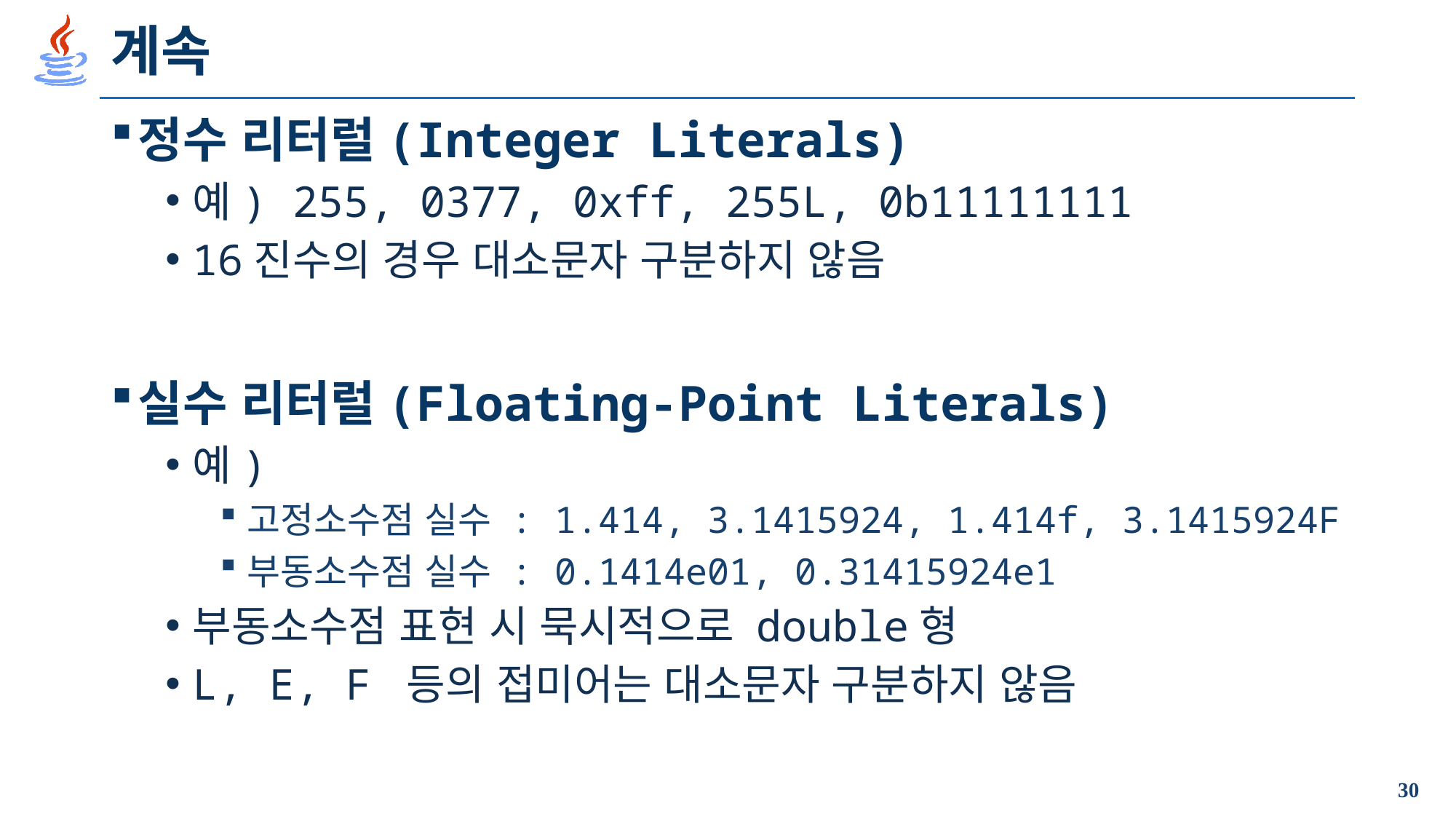

# 계속
정수 리터럴(Integer Literals)
예) 255, 0377, 0xff, 255L, 0b11111111
16진수의 경우 대소문자 구분하지 않음

실수 리터럴(Floating-Point Literals)
예)
고정소수점 실수 : 1.414, 3.1415924, 1.414f, 3.1415924F
부동소수점 실수 : 0.1414e01, 0.31415924e1
부동소수점 표현 시 묵시적으로 double형
L, E, F 등의 접미어는 대소문자 구분하지 않음

30